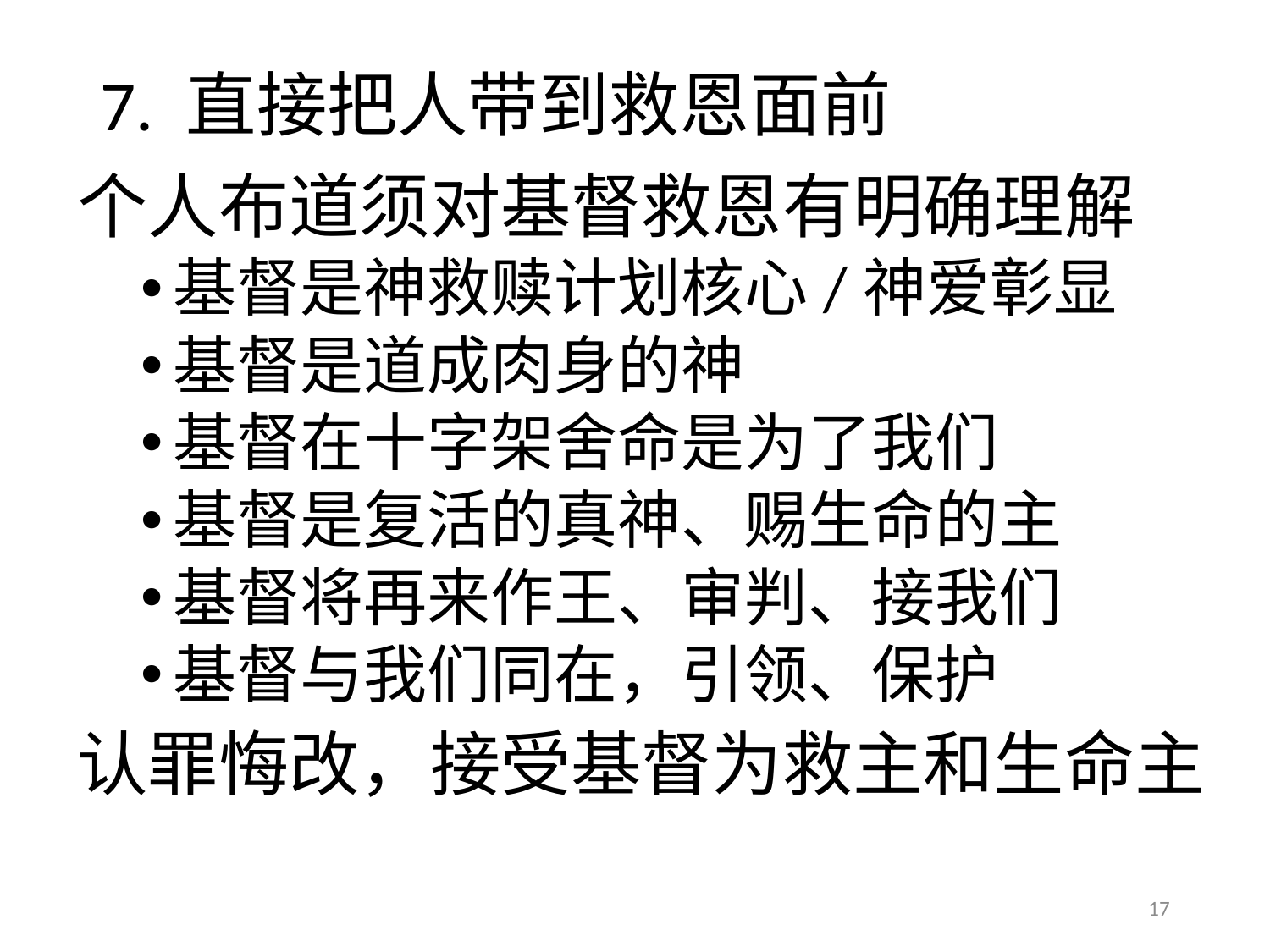

# 7. 直接把人带到救恩面前
个人布道须对基督救恩有明确理解
基督是神救赎计划核心/神爱彰显
基督是道成肉身的神
基督在十字架舍命是为了我们
基督是复活的真神、赐生命的主
基督将再来作王、审判、接我们
基督与我们同在，引领、保护
认罪悔改，接受基督为救主和生命主
17